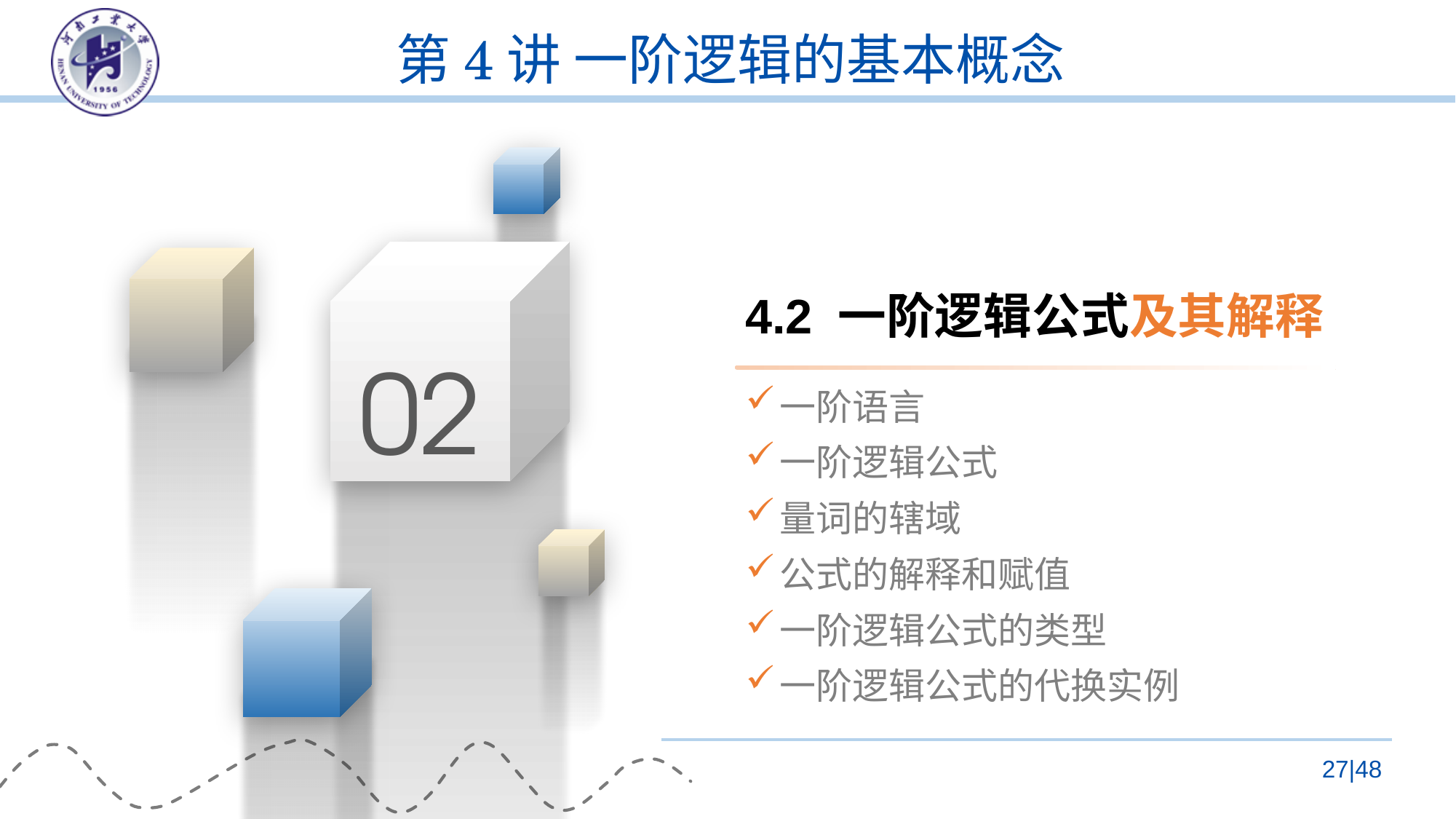

# 第4讲 一阶逻辑的基本概念

4.2 一阶逻辑公式及其解释
02

一阶语言
一阶逻辑公式
量词的辖域

公式的解释和赋值

一阶逻辑公式的类型
一阶逻辑公式的代换实例
27|48